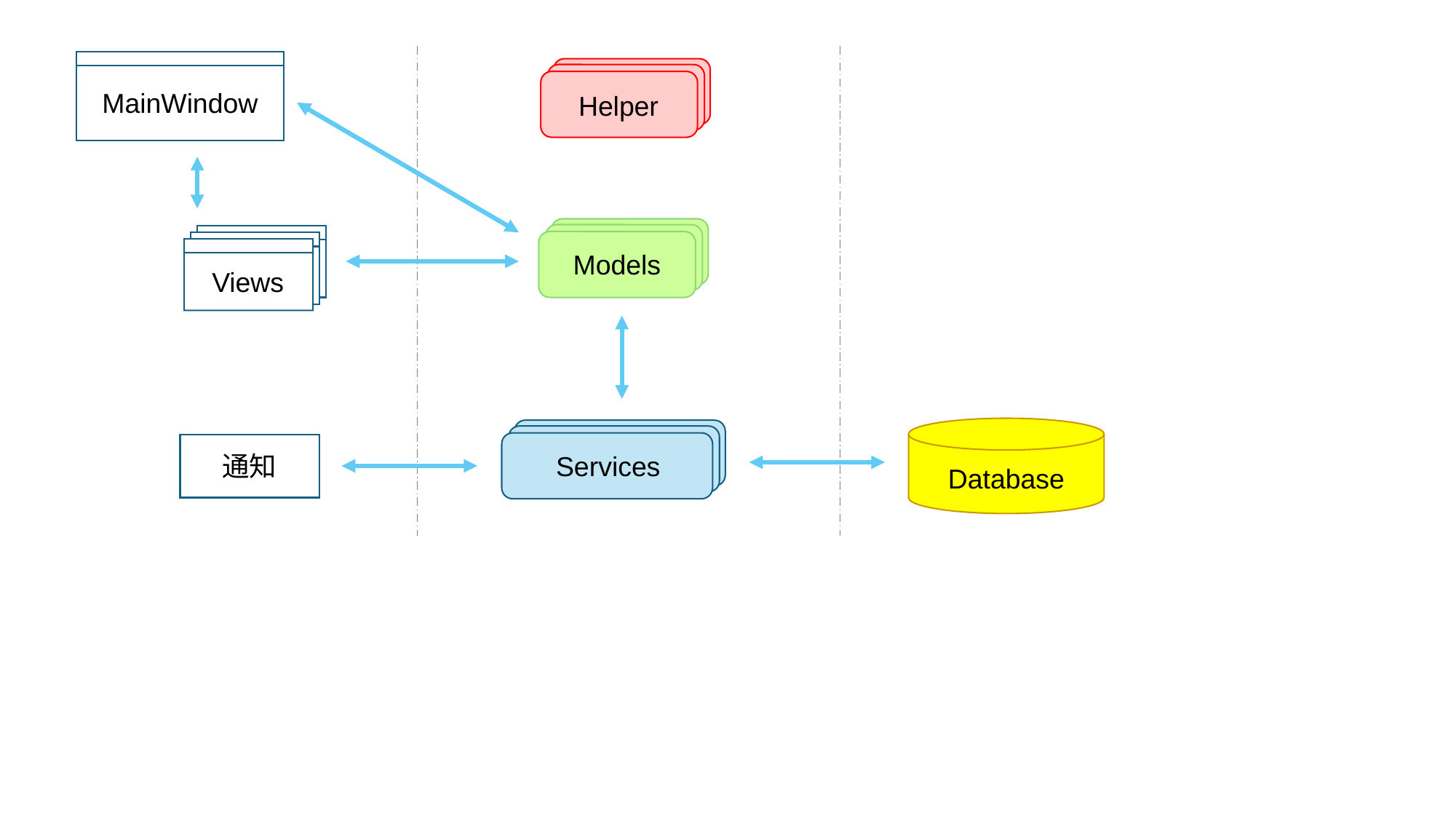

Helper
MainWindow

Models

Views

Services

通知
Database